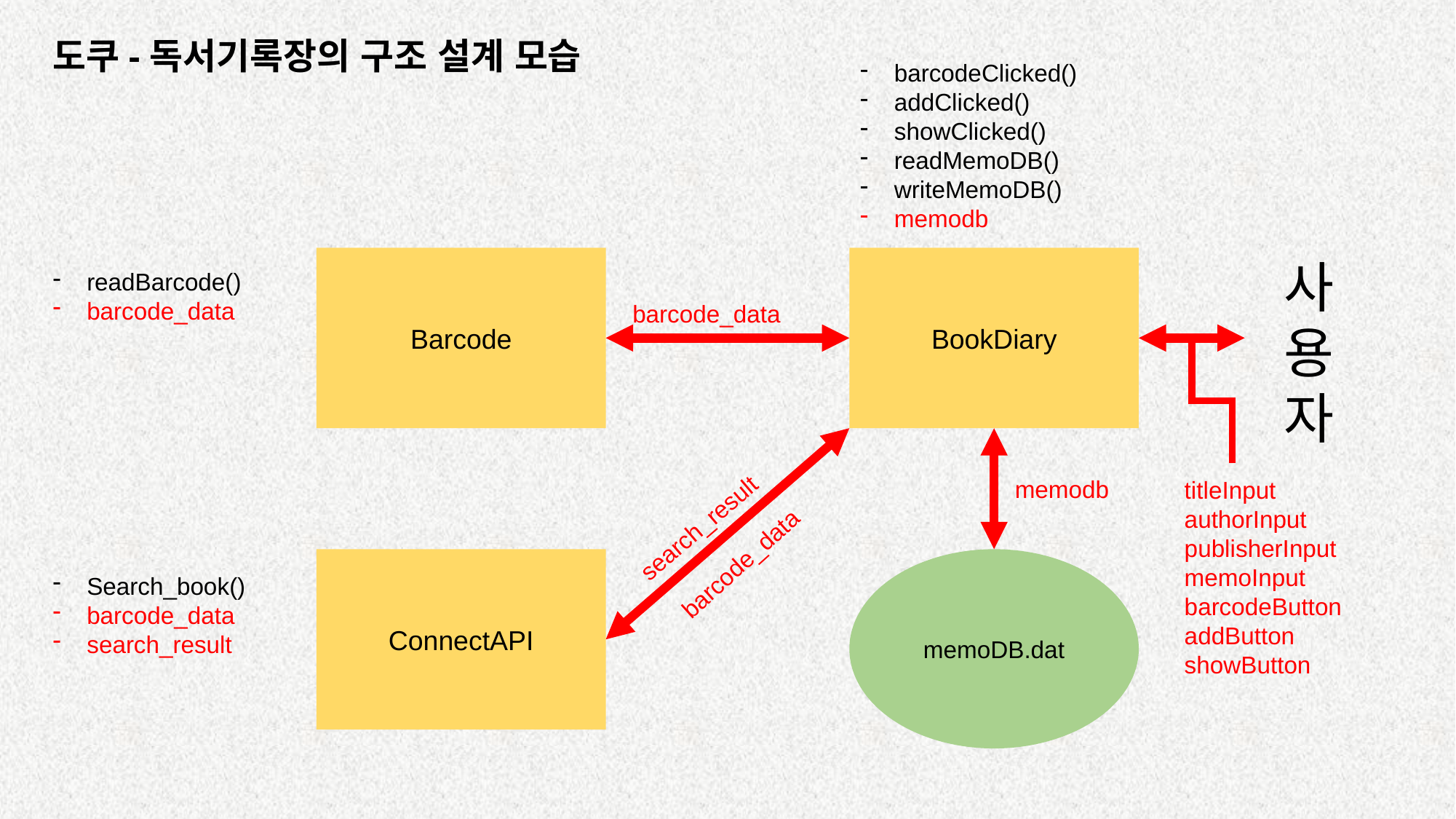

도쿠-독서기록장의 구조 설계 모습
barcodeClicked()
addClicked()
showClicked()
readMemoDB()
writeMemoDB()
memodb
BookDiary
사
용
자
Barcode
readBarcode()
barcode_data

barcode_data
memodb
titleInput
authorInput
publisherInput
memoInput
barcodeButton
addButton
showButton
search_result
barcode_data
ConnectAPI
memoDB.dat
Search_book()
barcode_data
search_result